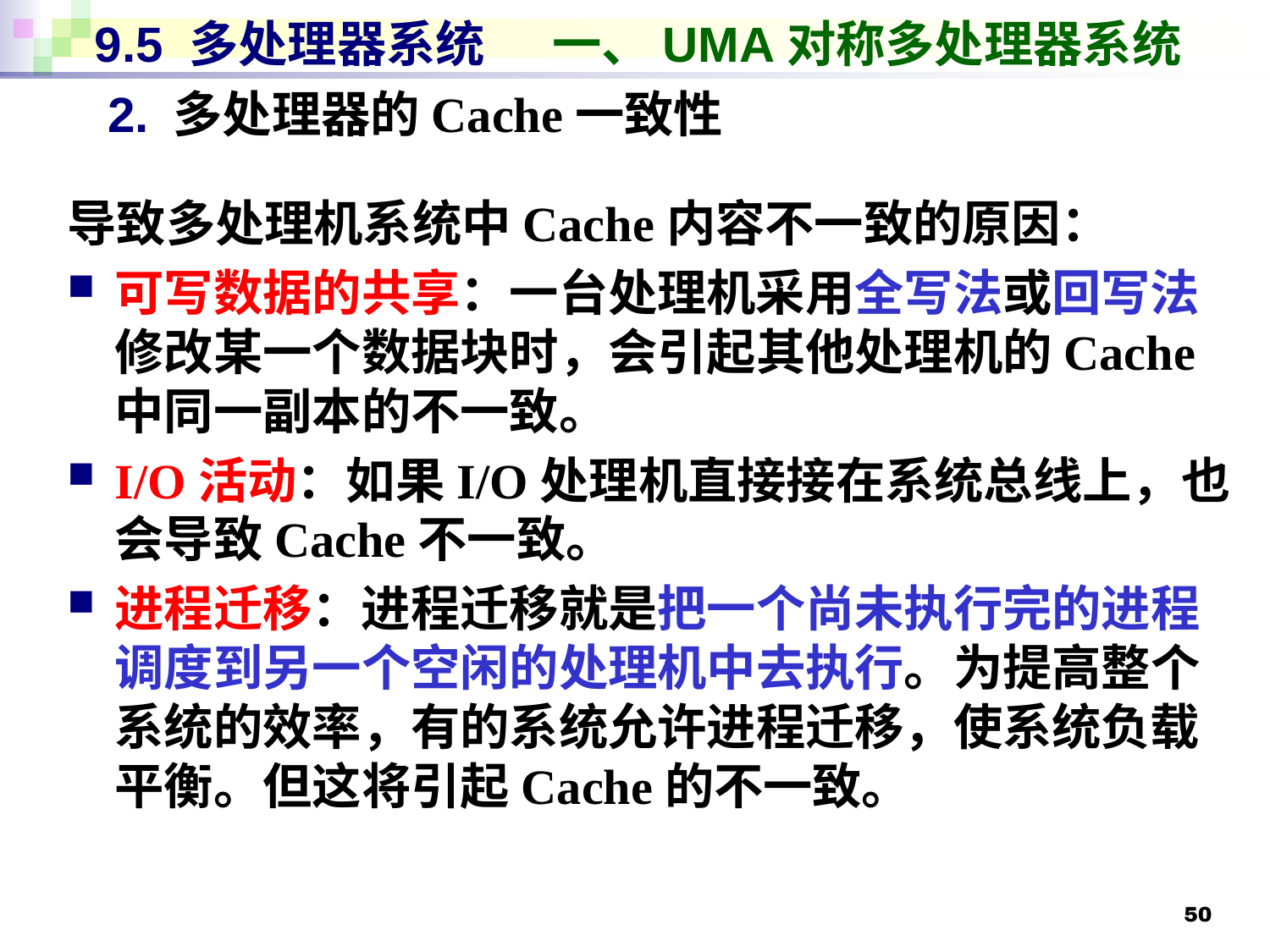

# 9.5 多处理器系统      一、UMA对称多处理器系统
2. 多处理器的Cache一致性
导致多处理机系统中Cache内容不一致的原因：
可写数据的共享：一台处理机采用全写法或回写法修改某一个数据块时，会引起其他处理机的Cache中同一副本的不一致。
I/O活动：如果I/O处理机直接接在系统总线上，也会导致Cache不一致。
进程迁移：进程迁移就是把一个尚未执行完的进程调度到另一个空闲的处理机中去执行。为提高整个系统的效率，有的系统允许进程迁移，使系统负载平衡。但这将引起Cache的不一致。
50